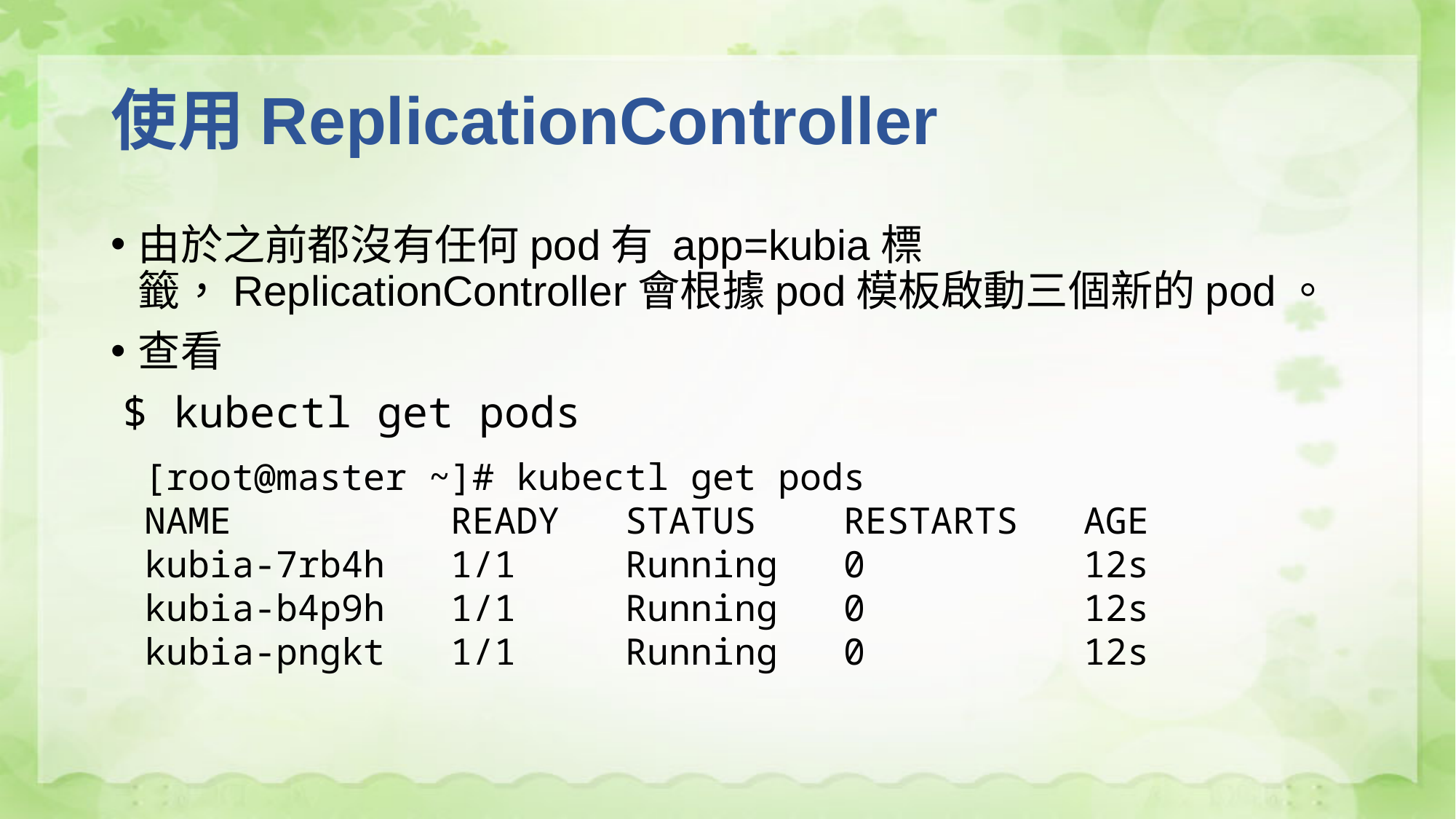

# 使用ReplicationController
由於之前都沒有任何pod有 app=kubia標籤，ReplicationController會根據pod模板啟動三個新的pod。
查看
 $ kubectl get pods

[root@master ~]# kubectl get pods
NAME          READY   STATUS    RESTARTS   AGE
kubia-7rb4h   1/1     Running   0          12s
kubia-b4p9h   1/1     Running   0          12s
kubia-pngkt   1/1     Running   0          12s